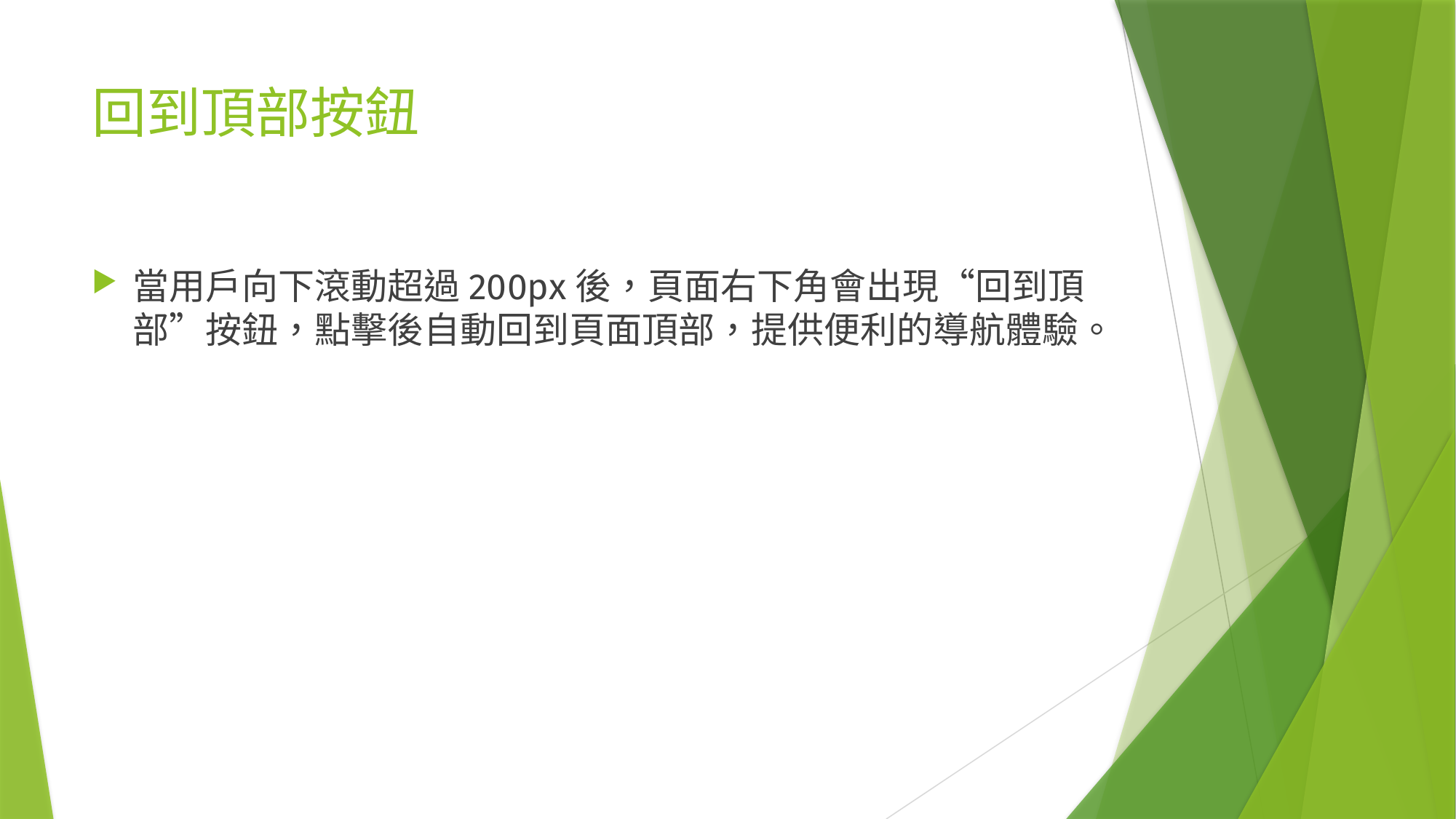

# 回到頂部按鈕
當用戶向下滾動超過200px後，頁面右下角會出現“回到頂部”按鈕，點擊後自動回到頁面頂部，提供便利的導航體驗。